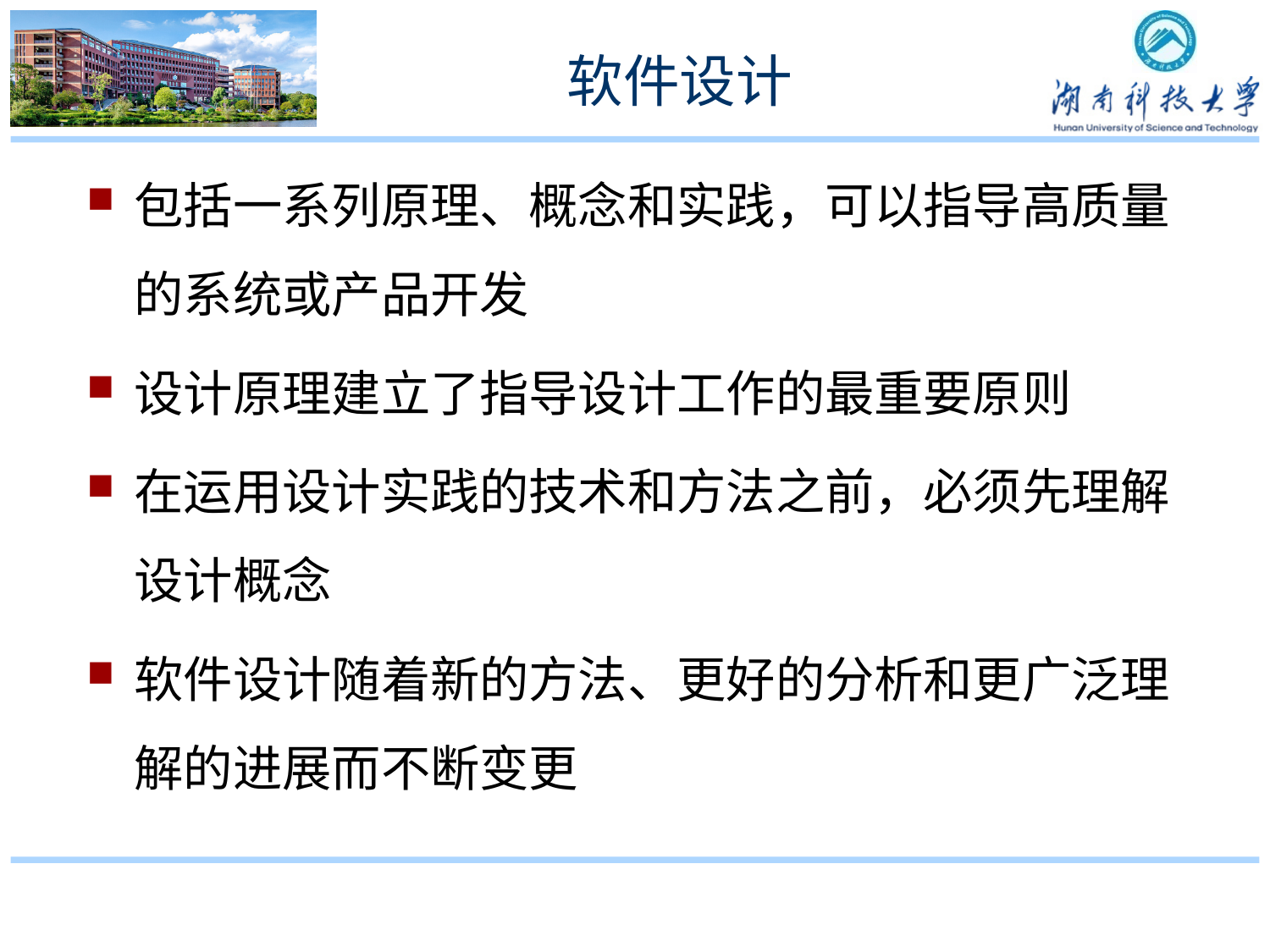

# 软件设计
包括一系列原理、概念和实践，可以指导高质量的系统或产品开发
设计原理建立了指导设计工作的最重要原则
在运用设计实践的技术和方法之前，必须先理解设计概念
软件设计随着新的方法、更好的分析和更广泛理解的进展而不断变更
2